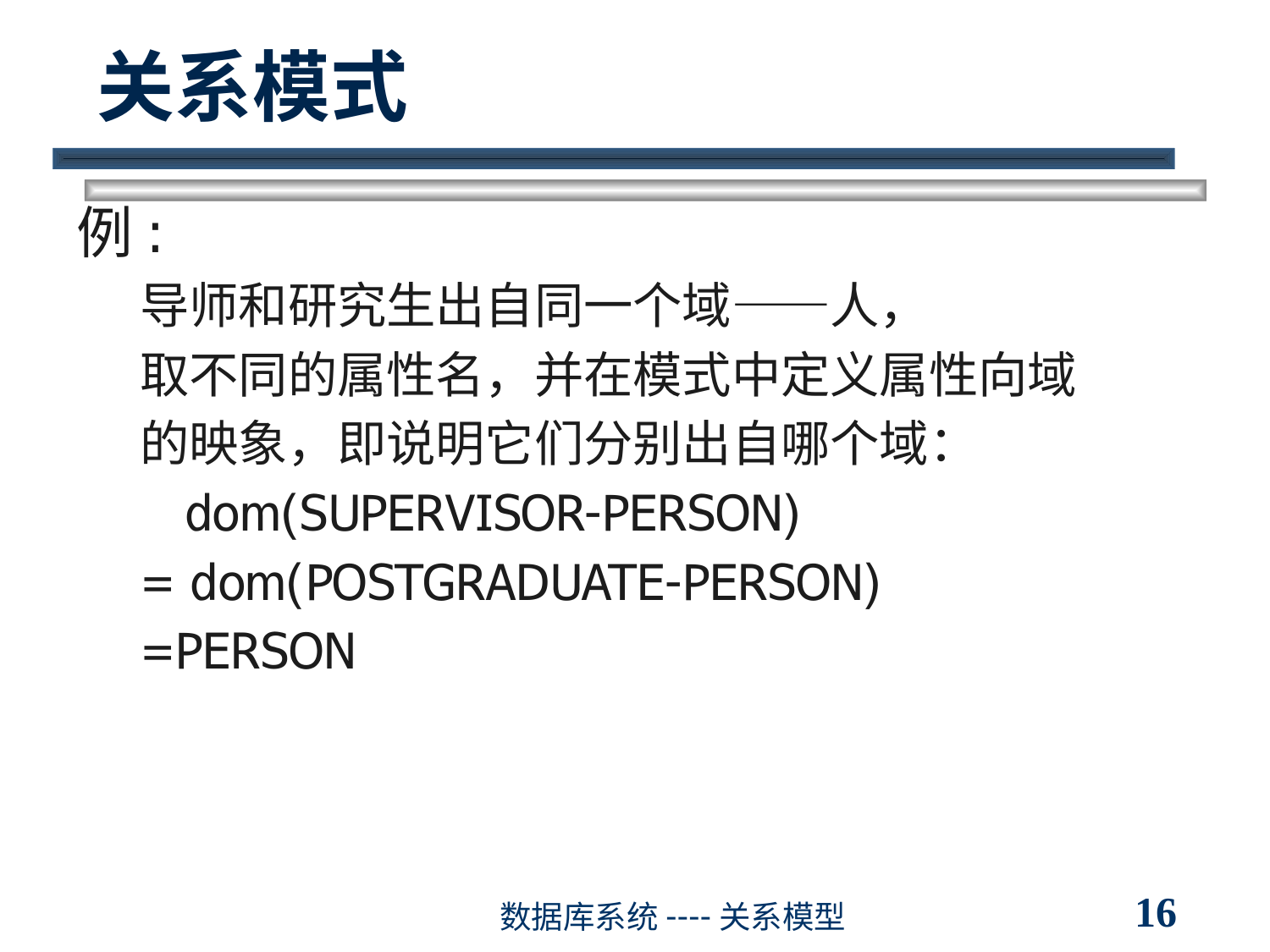

# 关系模式
例:
导师和研究生出自同一个域——人，
取不同的属性名，并在模式中定义属性向域
的映象，即说明它们分别出自哪个域：
   dom(SUPERVISOR-PERSON)
= dom(POSTGRADUATE-PERSON)
=PERSON
16
数据库系统----关系模型